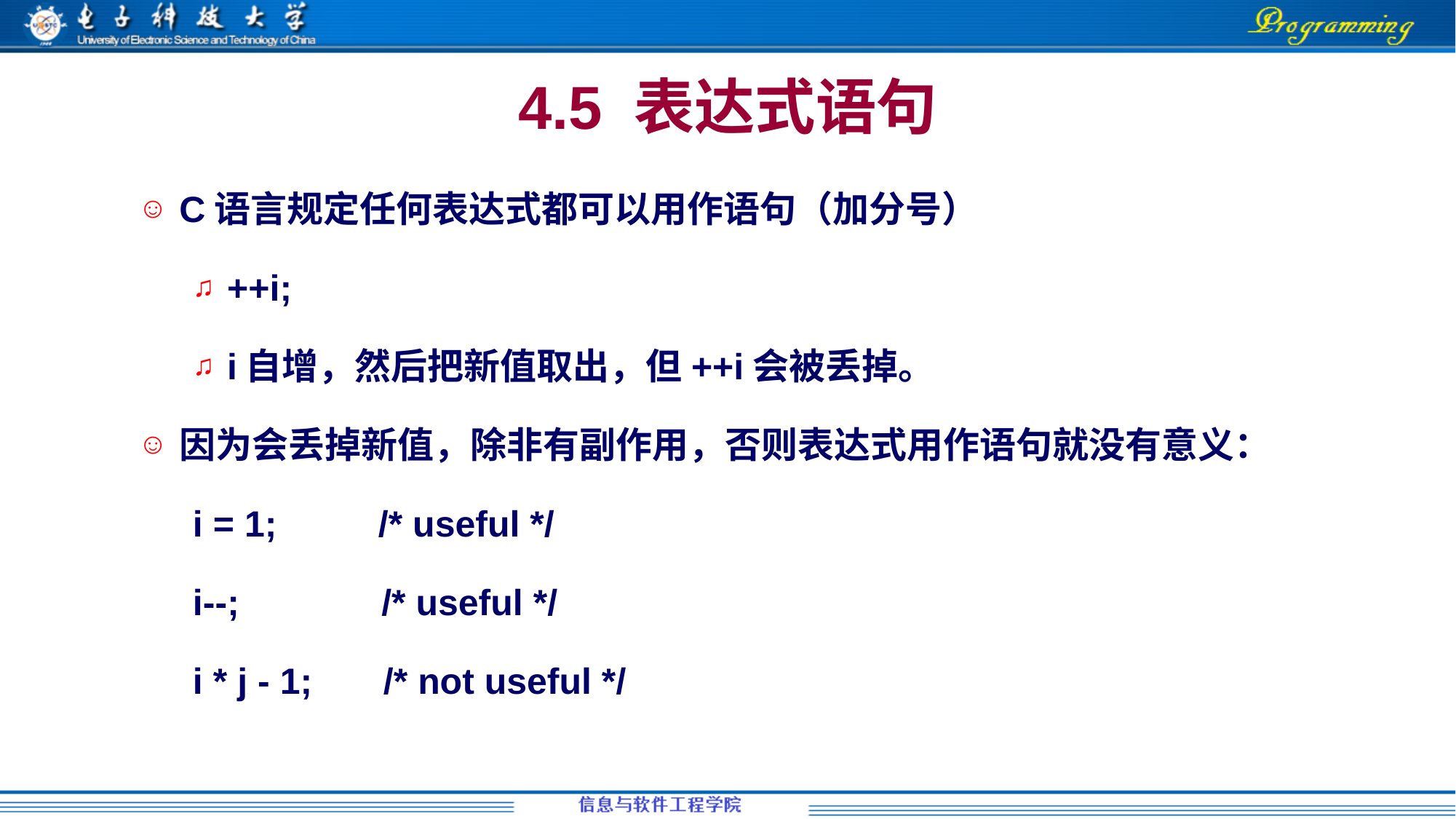

4.5 表达式语句
C语言规定任何表达式都可以用作语句（加分号）
++i;
i自增，然后把新值取出，但++i会被丢掉。
因为会丢掉新值，除非有副作用，否则表达式用作语句就没有意义：
i = 1;          /* useful */
i--;              /* useful */
i * j - 1;       /* not useful */